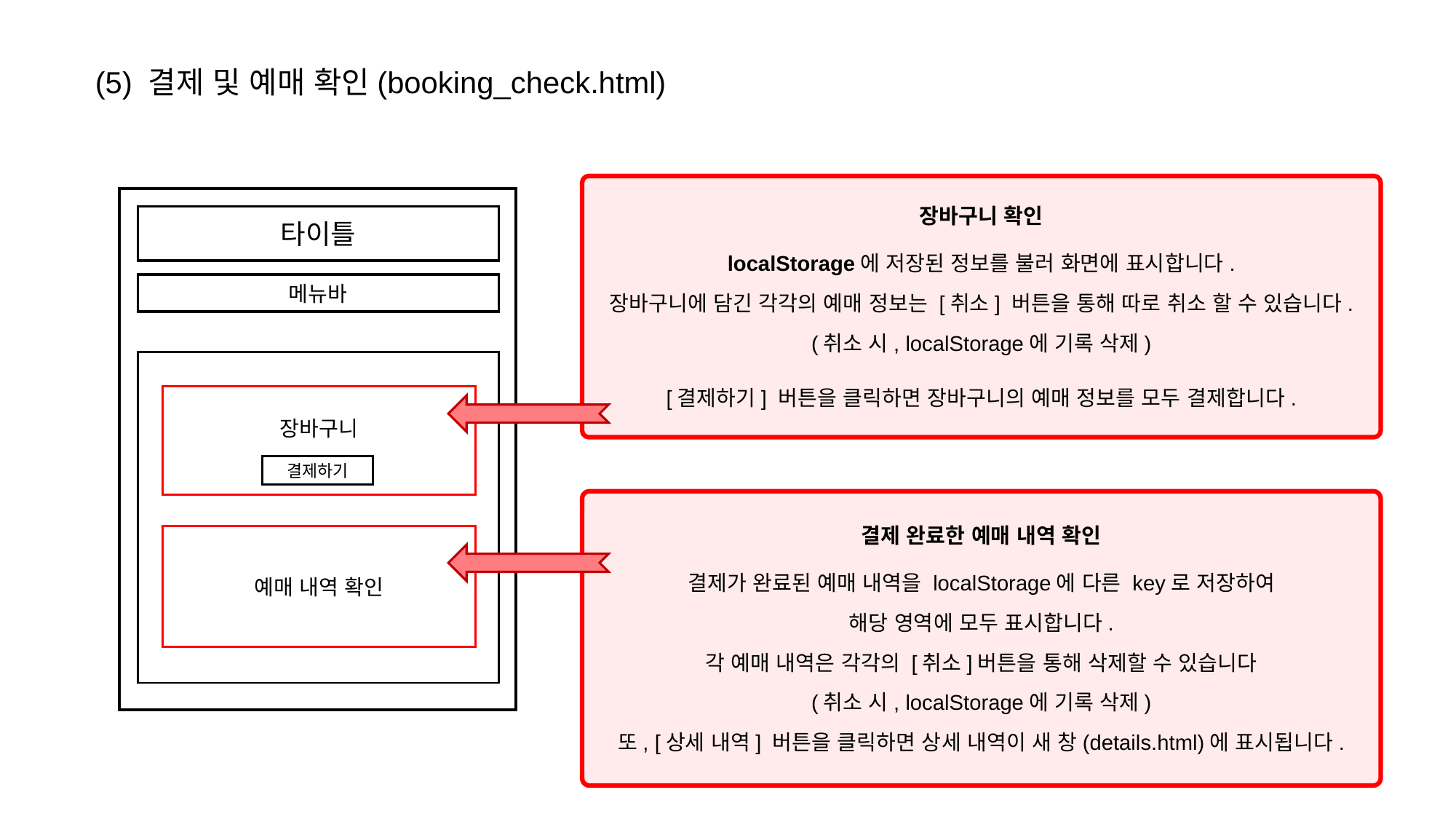

(5) 결제 및 예매 확인(booking_check.html)

장바구니 확인

localStorage에 저장된 정보를 불러 화면에 표시합니다.

장바구니에 담긴 각각의 예매 정보는 [취소] 버튼을 통해 따로 취소 할 수 있습니다.

(취소 시, localStorage에 기록 삭제)

[결제하기] 버튼을 클릭하면 장바구니의 예매 정보를 모두 결제합니다.

타이틀
메뉴바

장바구니

결제하기

결제 완료한 예매 내역 확인

결제가 완료된 예매 내역을 localStorage에 다른 key로 저장하여

해당 영역에 모두 표시합니다.

각 예매 내역은 각각의 [취소]버튼을 통해 삭제할 수 있습니다

(취소 시, localStorage에 기록 삭제)

또, [상세 내역] 버튼을 클릭하면 상세 내역이 새 창(details.html)에 표시됩니다.
예매 내역 확인